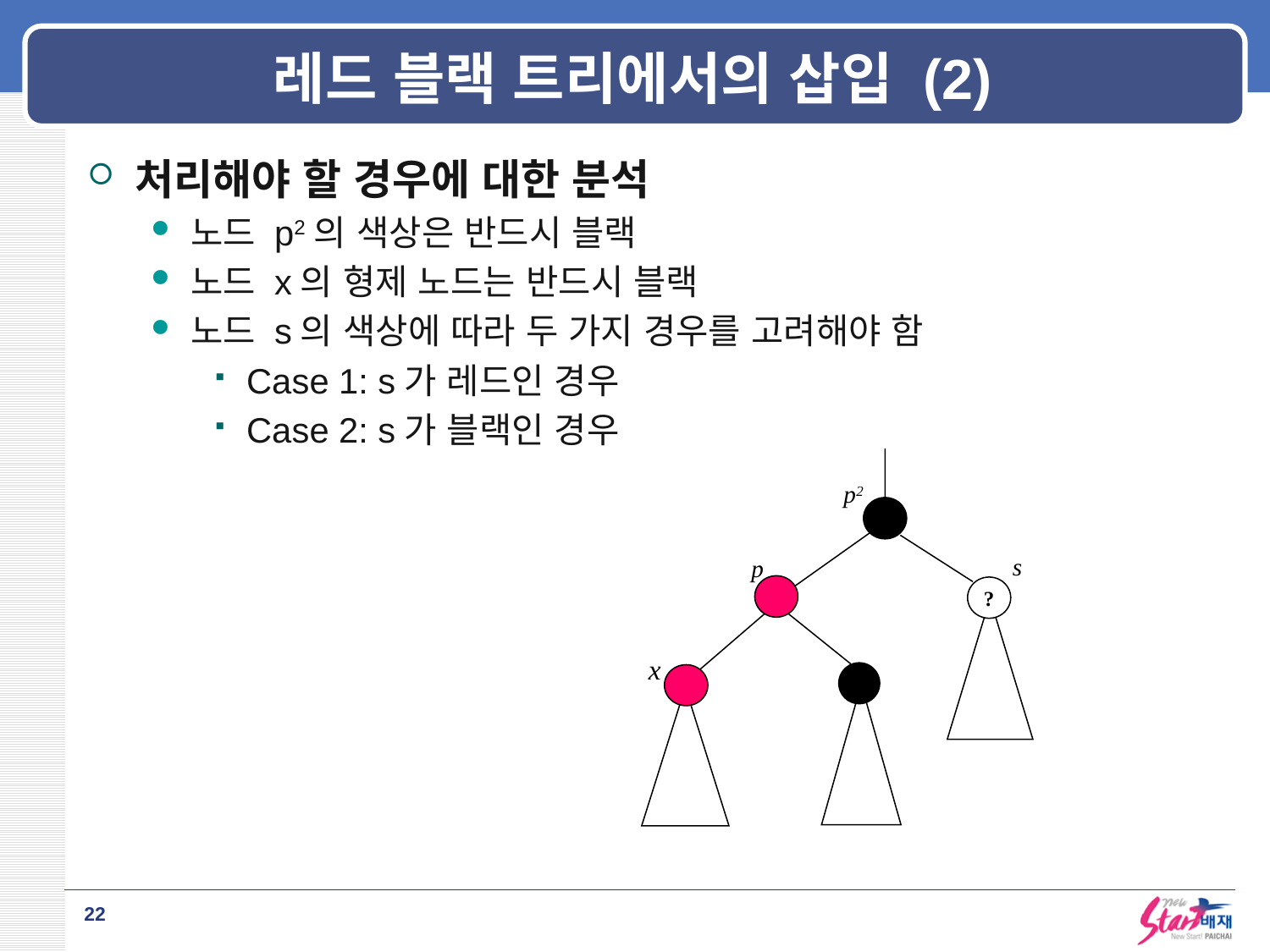

# 레드 블랙 트리에서의 삽입 (2)
처리해야 할 경우에 대한 분석
노드 p2의 색상은 반드시 블랙
노드 x의 형제 노드는 반드시 블랙
노드 s의 색상에 따라 두 가지 경우를 고려해야 함
Case 1: s가 레드인 경우
Case 2: s가 블랙인 경우

p2

s
p

?

x

22